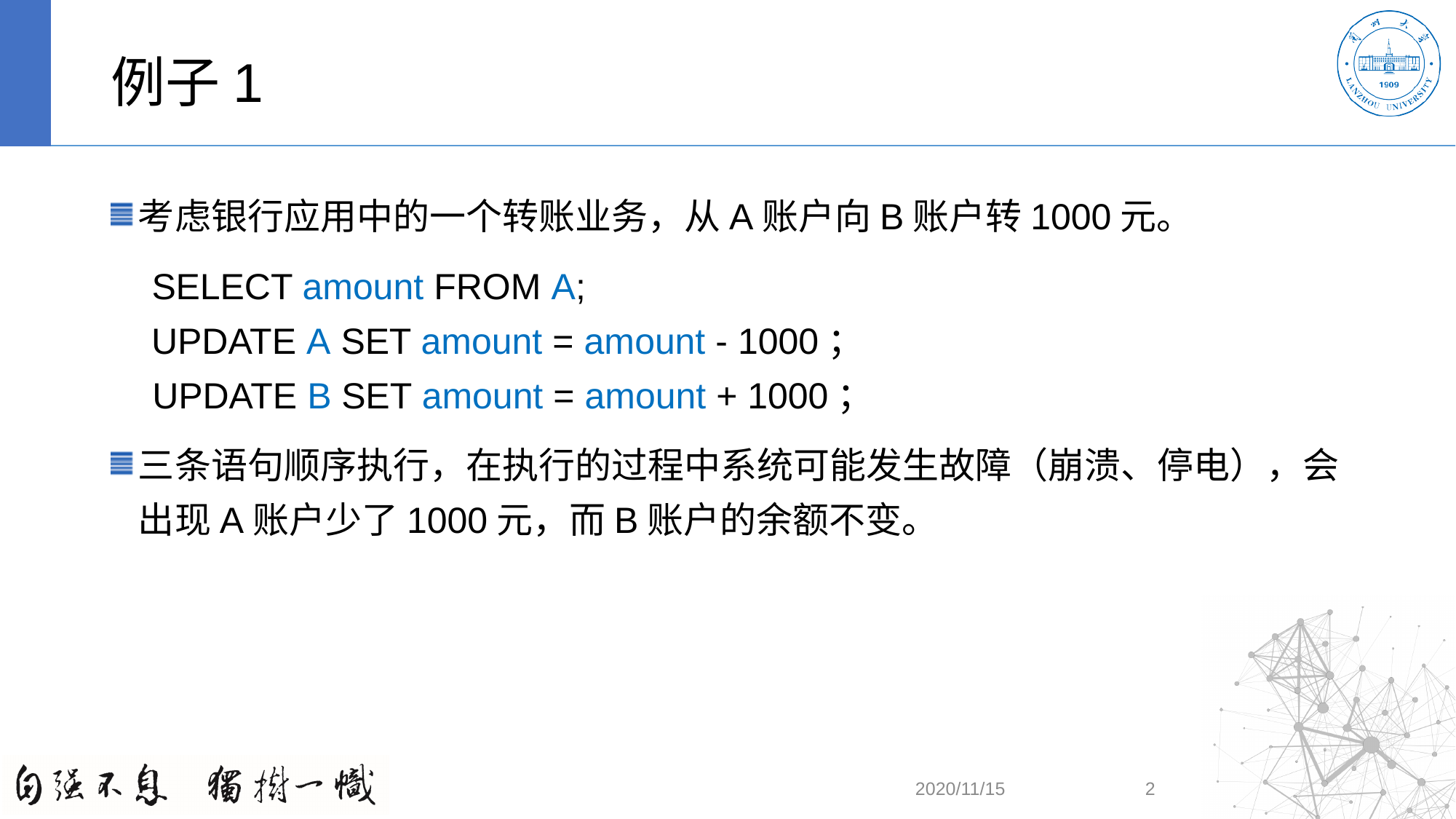

# 例子1
考虑银行应用中的一个转账业务，从A账户向B账户转1000元。
    SELECT amount FROM A;
    UPDATE A SET amount = amount - 1000；
    UPDATE B SET amount = amount + 1000；
三条语句顺序执行，在执行的过程中系统可能发生故障（崩溃、停电），会出现A账户少了1000元，而B账户的余额不变。
2020/11/15
2